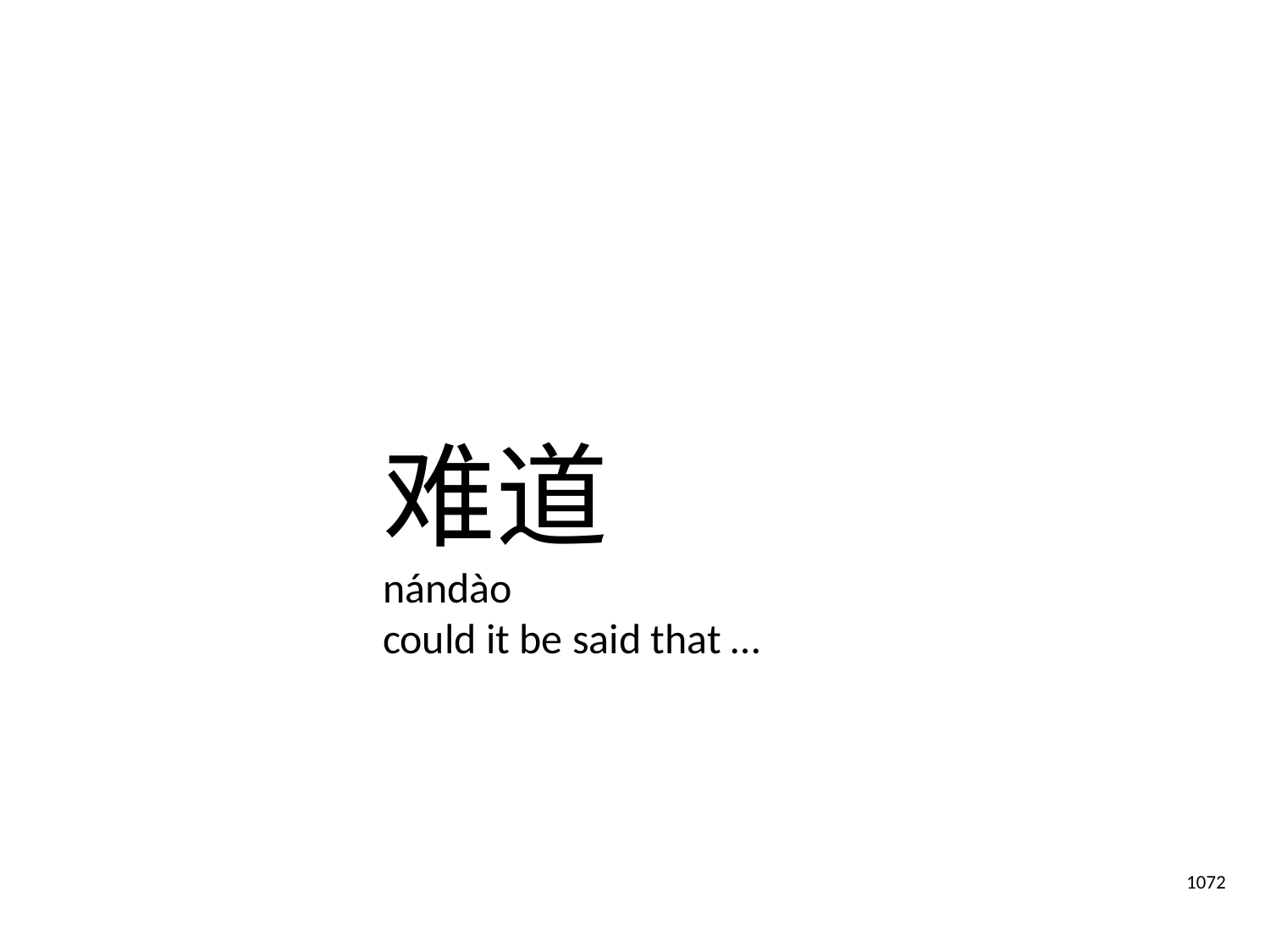

难道
nándào
could it be said that …

1072